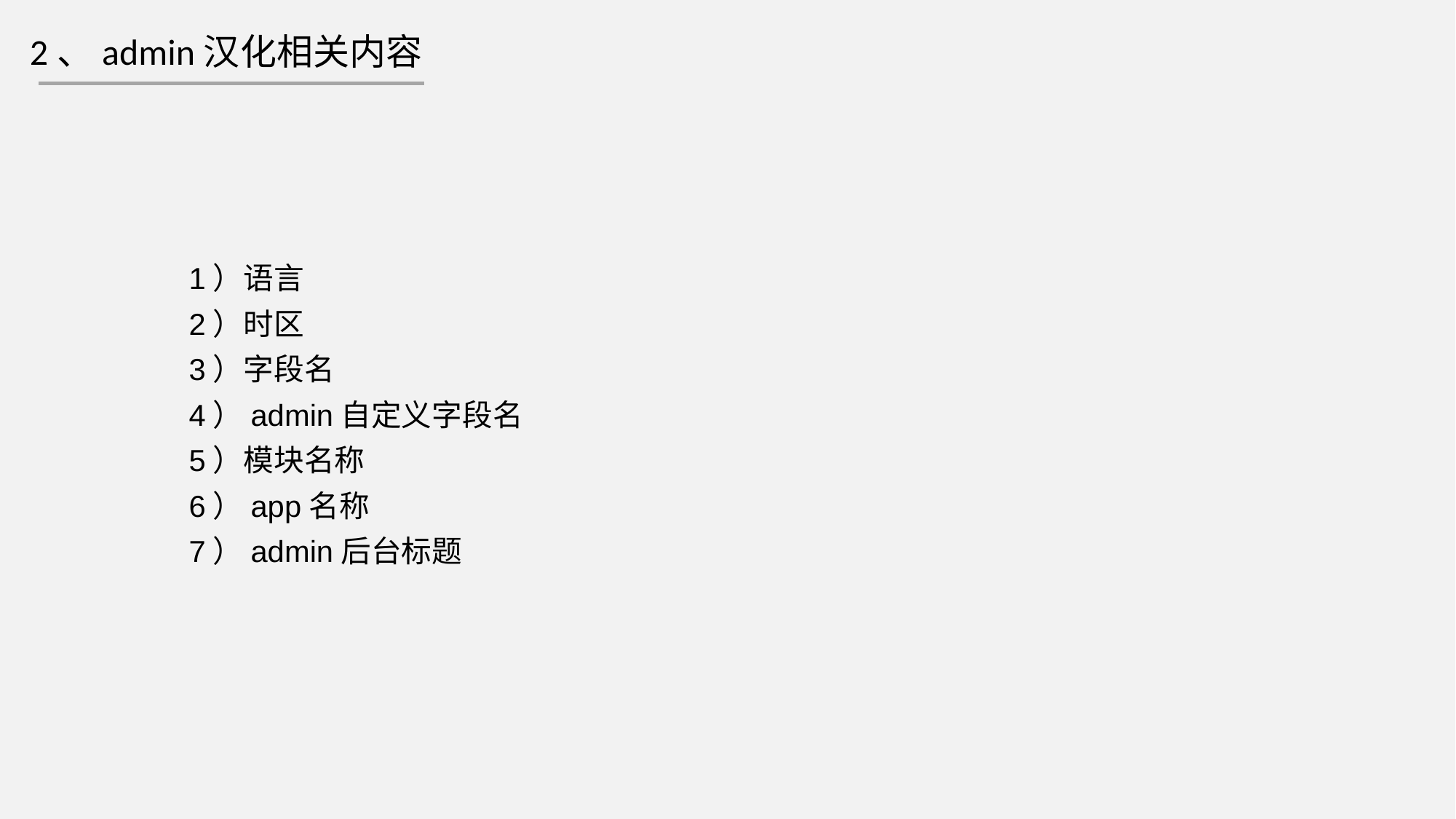

2、admin汉化相关内容
1）语言
2）时区
3）字段名
4）admin自定义字段名
5）模块名称
6）app名称
7）admin后台标题